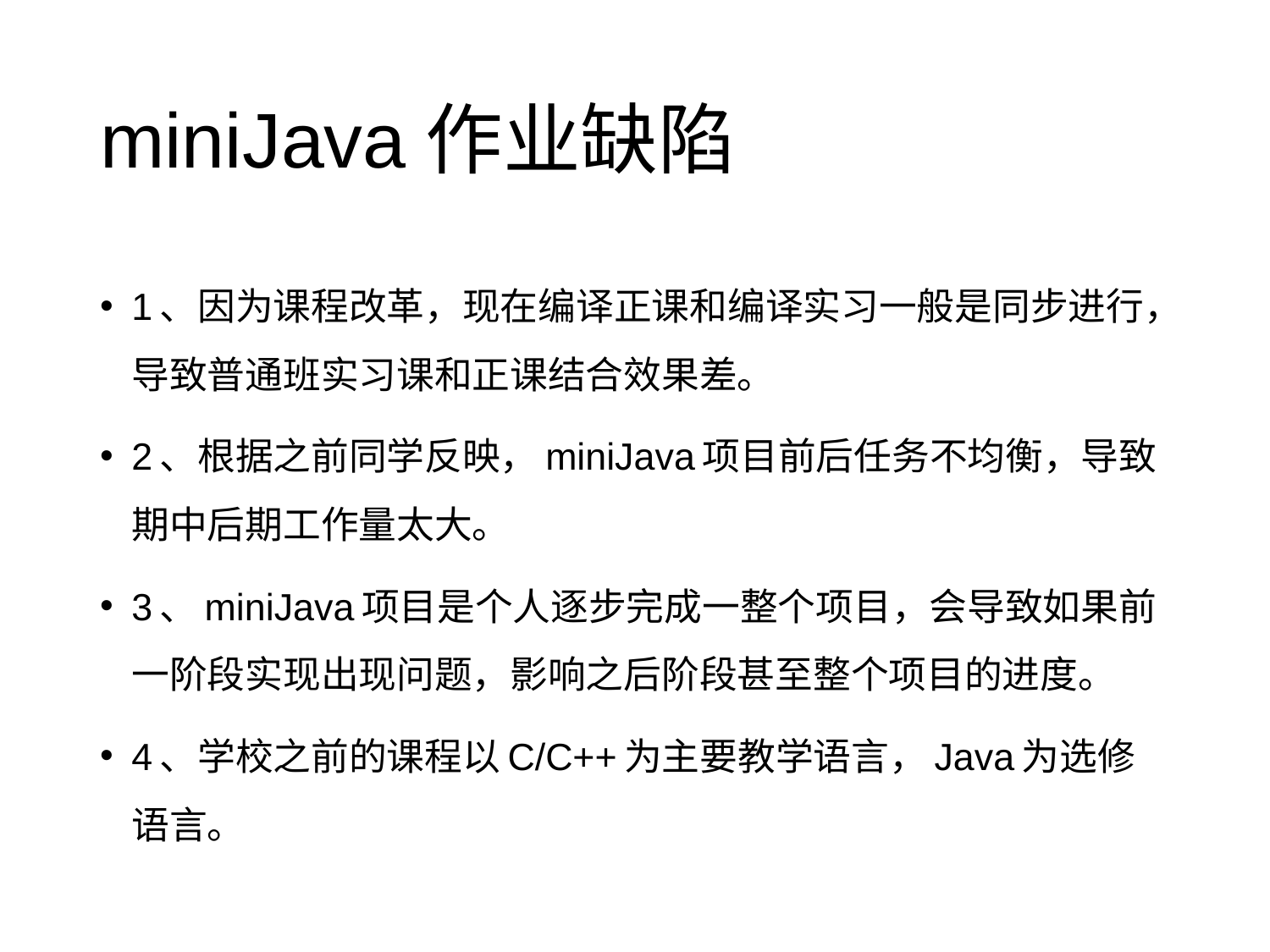

# miniJava作业缺陷
1、因为课程改革，现在编译正课和编译实习一般是同步进行，导致普通班实习课和正课结合效果差。
2、根据之前同学反映，miniJava项目前后任务不均衡，导致期中后期工作量太大。
3、miniJava项目是个人逐步完成一整个项目，会导致如果前一阶段实现出现问题，影响之后阶段甚至整个项目的进度。
4、学校之前的课程以C/C++为主要教学语言，Java为选修语言。